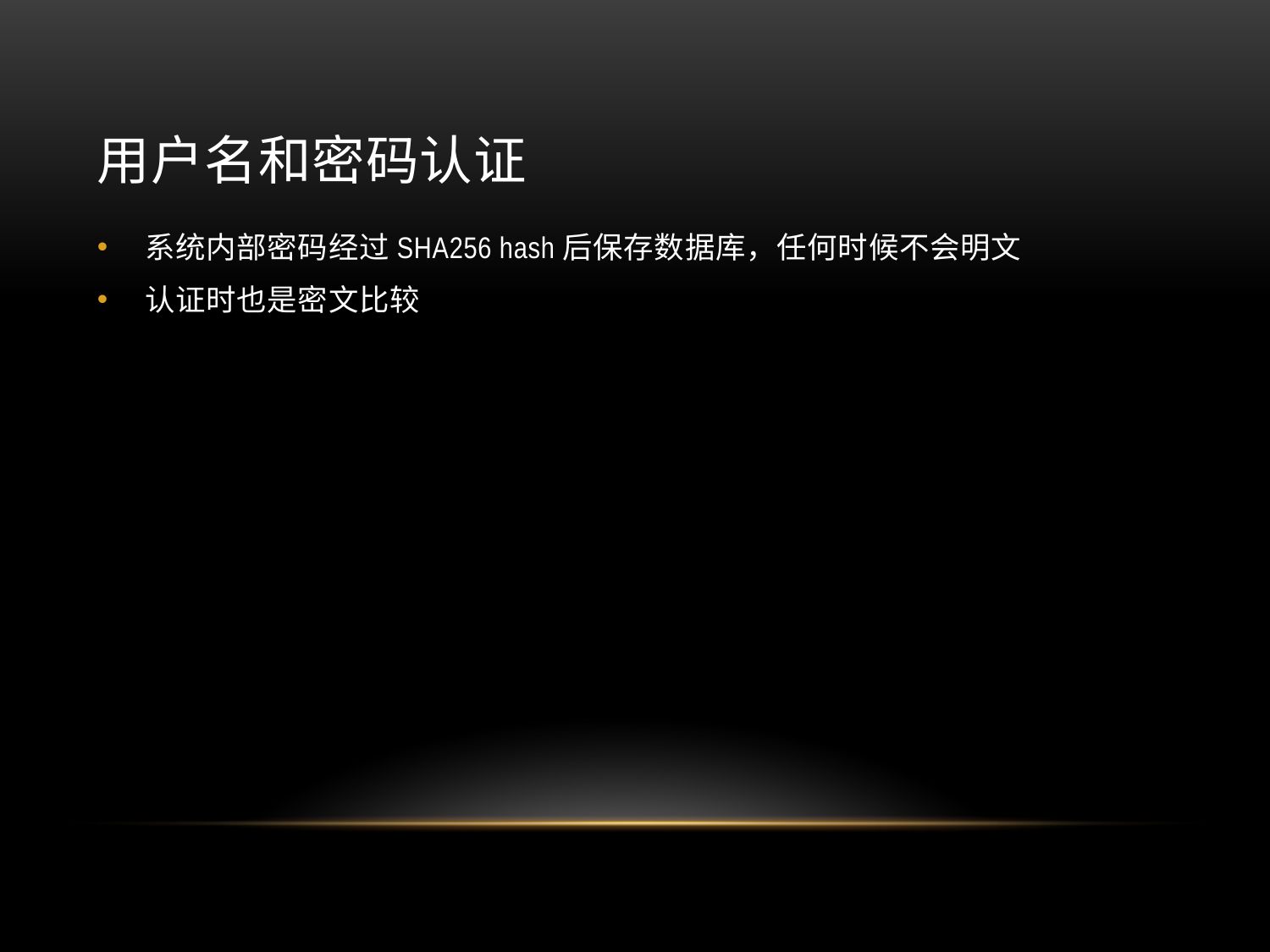

# 用户名和密码认证
系统内部密码经过SHA256 hash后保存数据库，任何时候不会明文
认证时也是密文比较